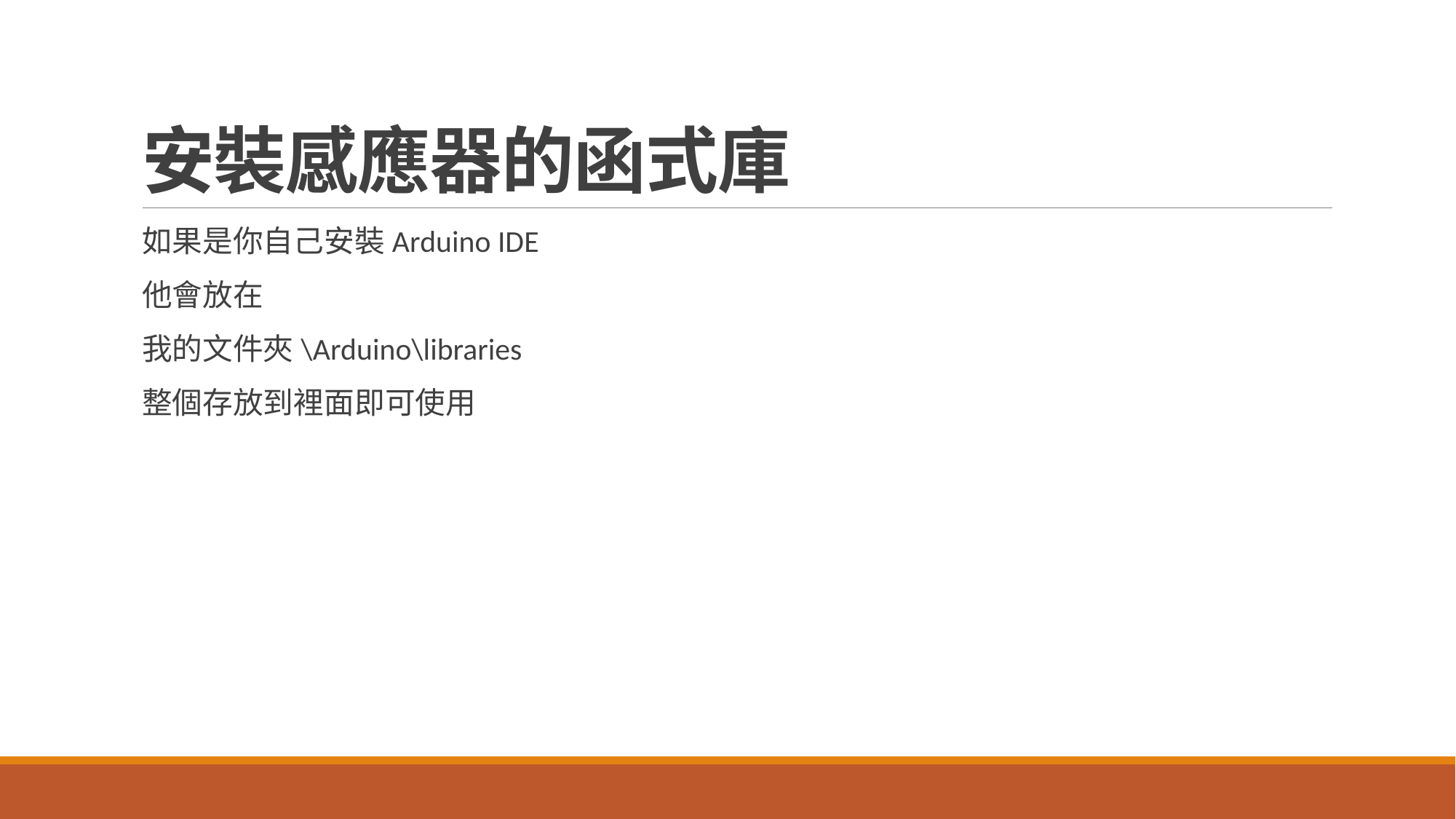

# 安裝感應器的函式庫
如果是你自己安裝Arduino IDE
他會放在
我的文件夾\Arduino\libraries
整個存放到裡面即可使用